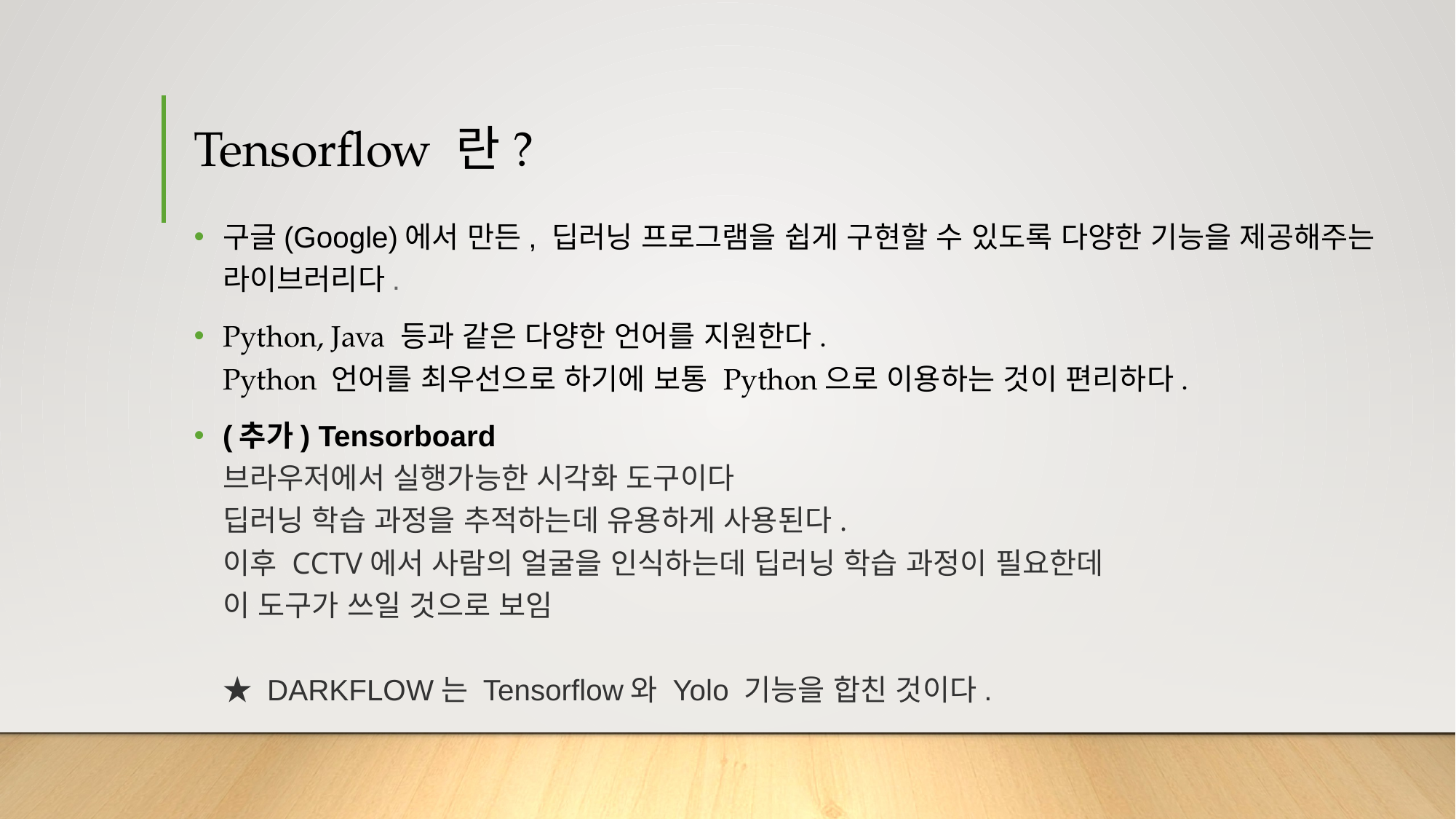

# Tensorflow 란?
구글(Google)에서 만든, 딥러닝 프로그램을 쉽게 구현할 수 있도록 다양한 기능을 제공해주는
라이브러리다.
Python, Java 등과 같은 다양한 언어를 지원한다.
Python 언어를 최우선으로 하기에 보통 Python으로 이용하는 것이 편리하다.
(추가) Tensorboard
브라우저에서 실행가능한 시각화 도구이다
딥러닝 학습 과정을 추적하는데 유용하게 사용된다.
이후 CCTV에서 사람의 얼굴을 인식하는데 딥러닝 학습 과정이 필요한데
이 도구가 쓰일 것으로 보임
★ DARKFLOW는 Tensorflow와 Yolo 기능을 합친 것이다.